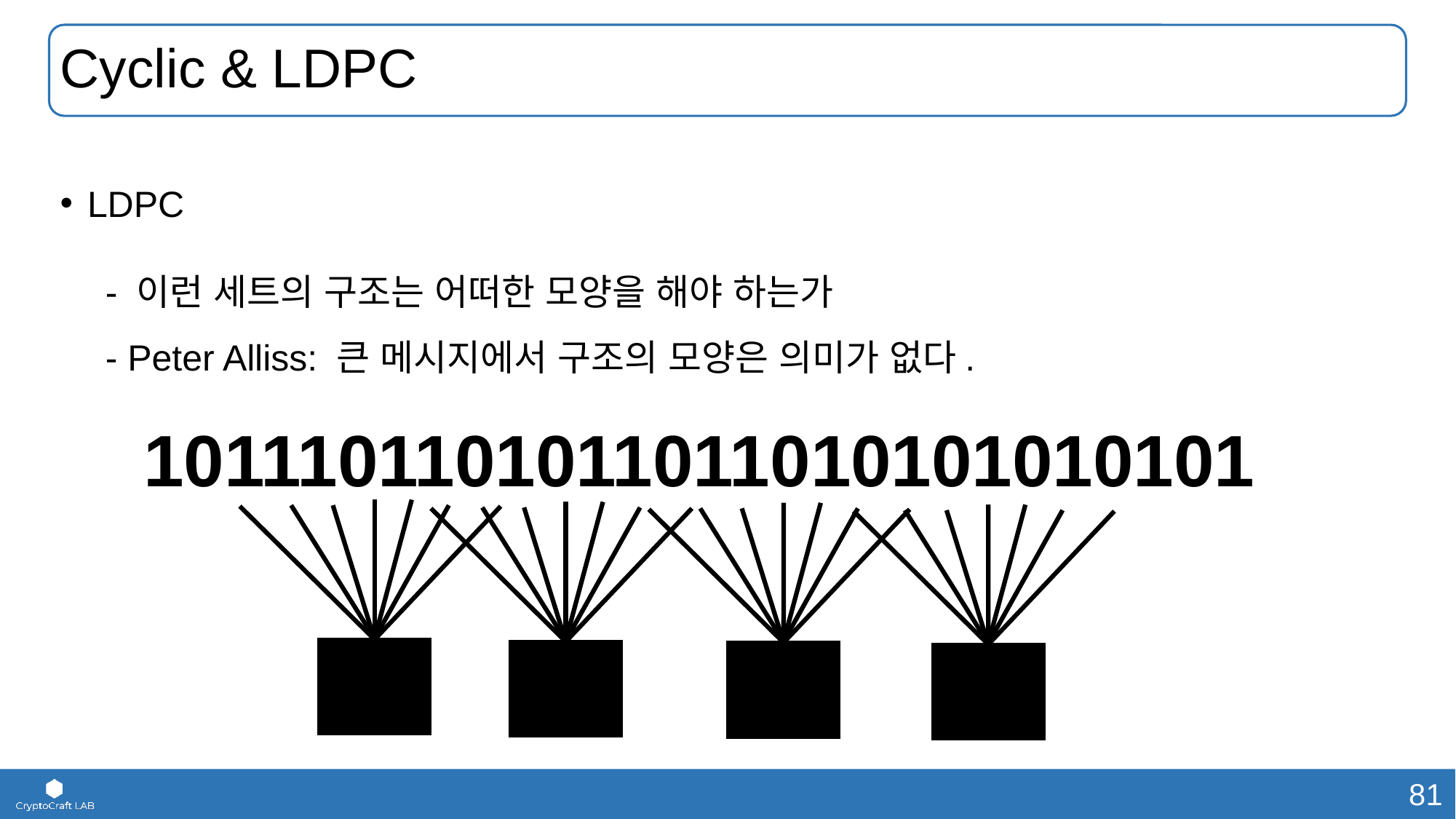

# Cyclic & LDPC
LDPC
- 이런 세트의 구조는 어떠한 모양을 해야 하는가
- Peter Alliss: 큰 메시지에서 구조의 모양은 의미가 없다.
1011101101011011010101010101